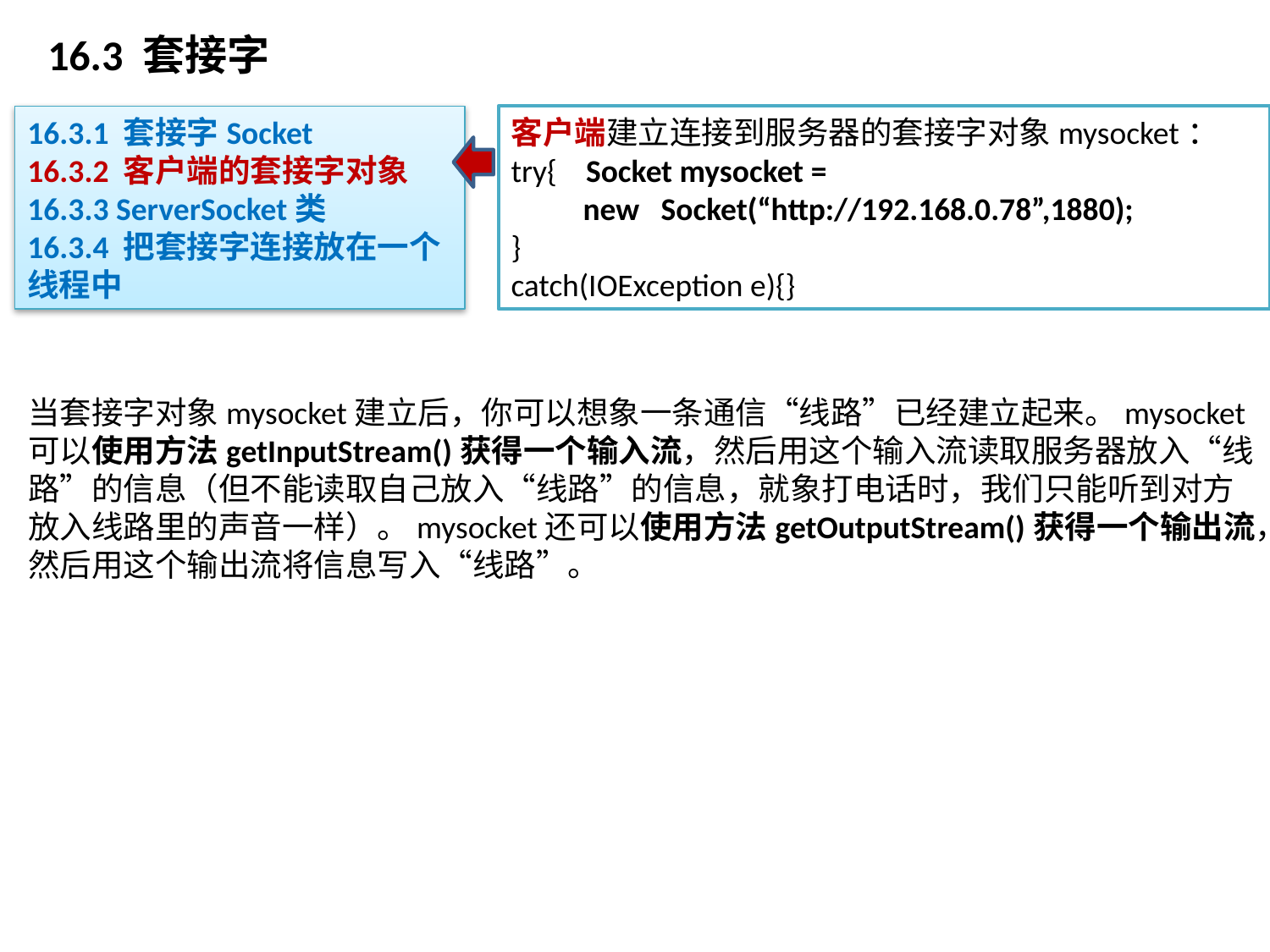

# 16.3 套接字
16.3.1 套接字Socket
16.3.2 客户端的套接字对象
16.3.3 ServerSocket类
16.3.4 把套接字连接放在一个线程中
客户端建立连接到服务器的套接字对象mysocket：
try{    Socket mysocket =
          new   Socket(“http://192.168.0.78”,1880);
}
catch(IOException e){}

当套接字对象mysocket建立后，你可以想象一条通信“线路”已经建立起来。mysocket可以使用方法getInputStream()获得一个输入流，然后用这个输入流读取服务器放入“线路”的信息（但不能读取自己放入“线路”的信息，就象打电话时，我们只能听到对方放入线路里的声音一样）。mysocket还可以使用方法getOutputStream()获得一个输出流，然后用这个输出流将信息写入“线路”。